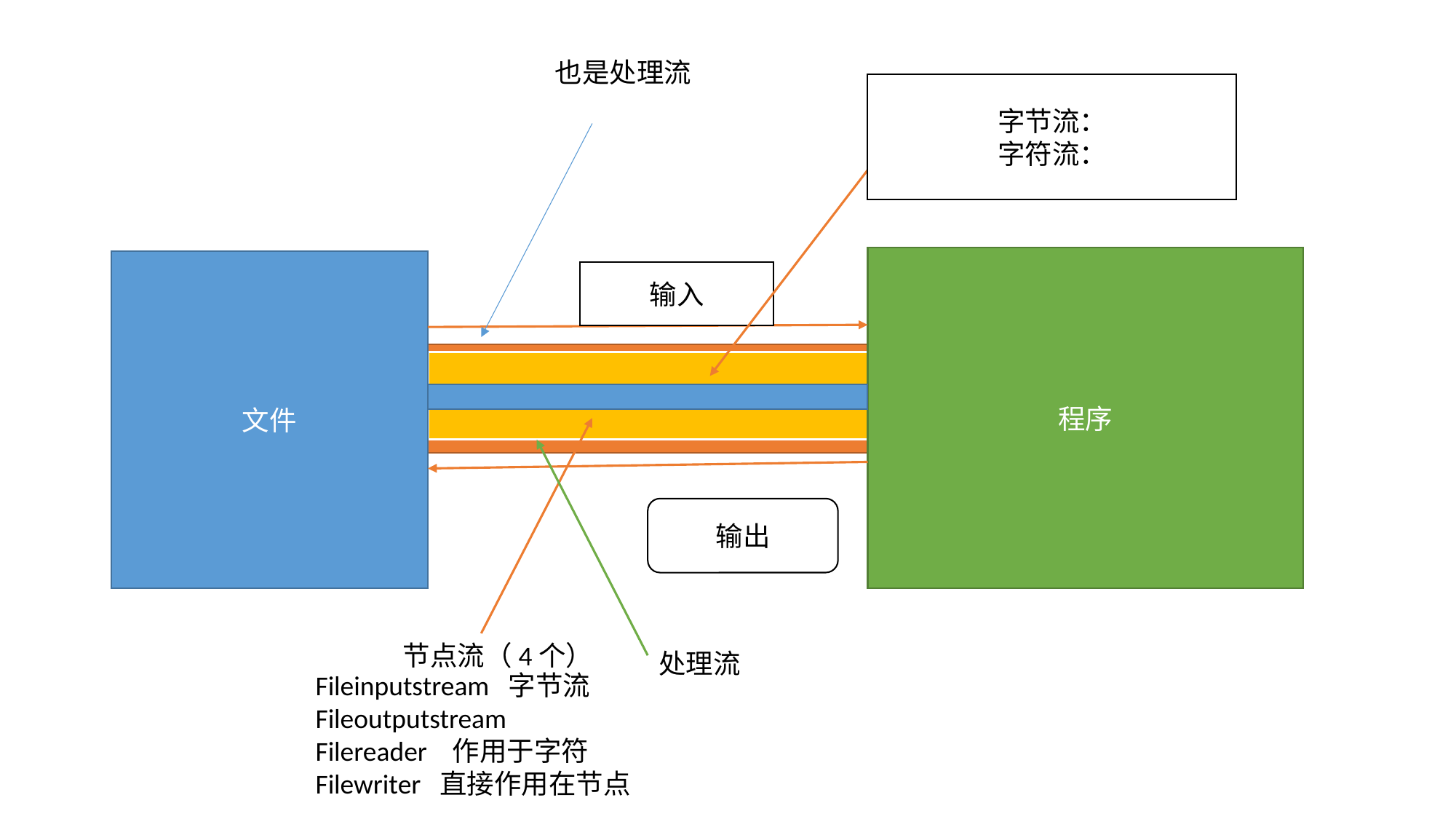

也是处理流
字节流：
字符流：
程序
文件
输入

输出
节点流（4个）
处理流
Fileinputstream  字节流
Fileoutputstream
Filereader   作用于字符
Filewriter  直接作用在节点